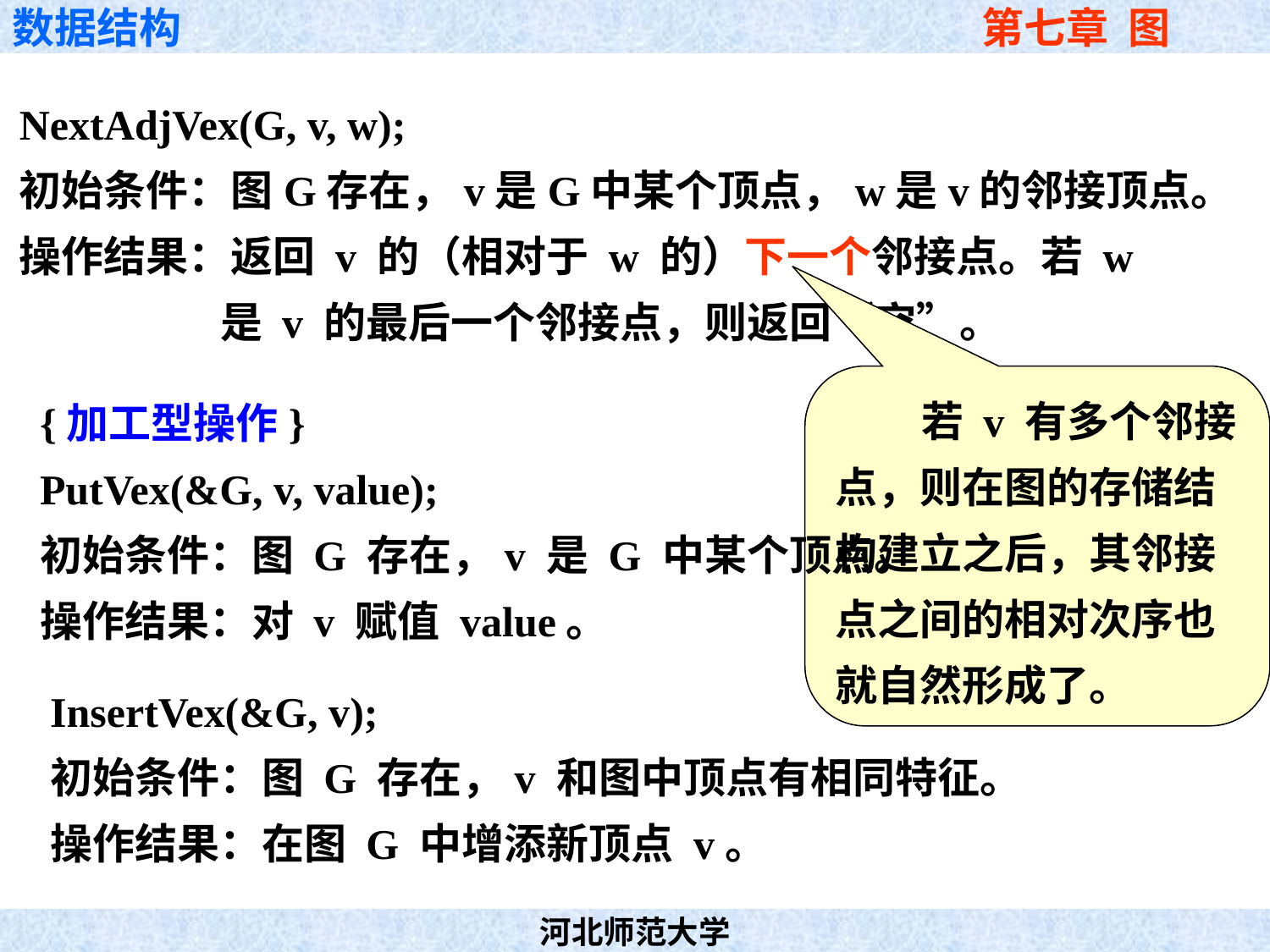

NextAdjVex(G, v, w);
初始条件：图G存在，v是G中某个顶点，w是v的邻接顶点。
操作结果：返回 v 的（相对于 w 的）下一个邻接点。若 w
                    是 v 的最后一个邻接点，则返回“空”。
        若 v 有多个邻接
点，则在图的存储结
构建立之后，其邻接
点之间的相对次序也
就自然形成了。
{加工型操作}
PutVex(&G, v, value);
初始条件：图 G 存在，v 是 G 中某个顶点。
操作结果：对 v 赋值 value。
InsertVex(&G, v);
初始条件：图 G 存在，v 和图中顶点有相同特征。
操作结果：在图 G 中增添新顶点 v。